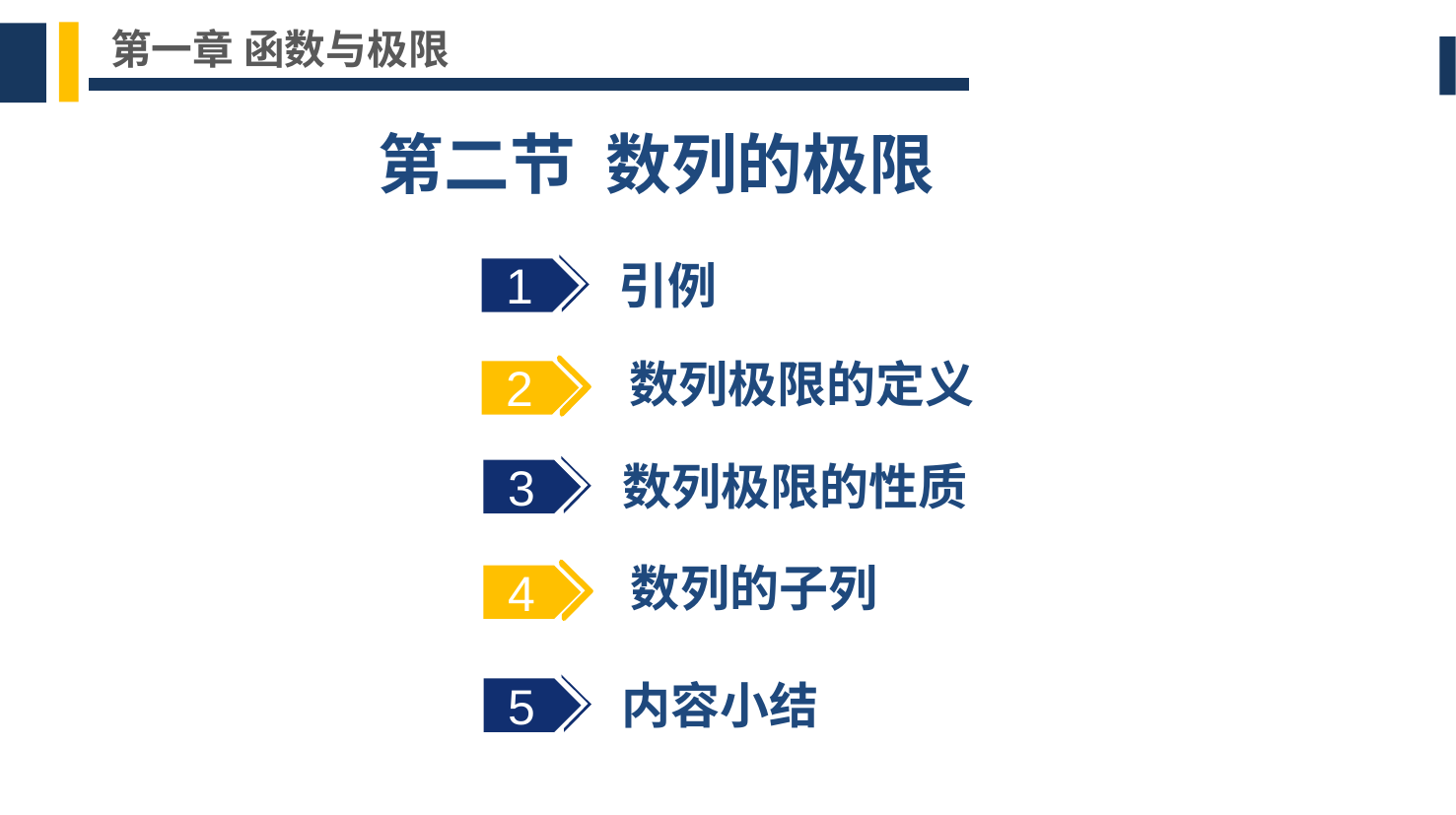

第一章 函数与极限
第二节  数列的极限
引例
1

数列极限的定义
2

数列极限的性质
3

数列的子列
4

内容小结
5